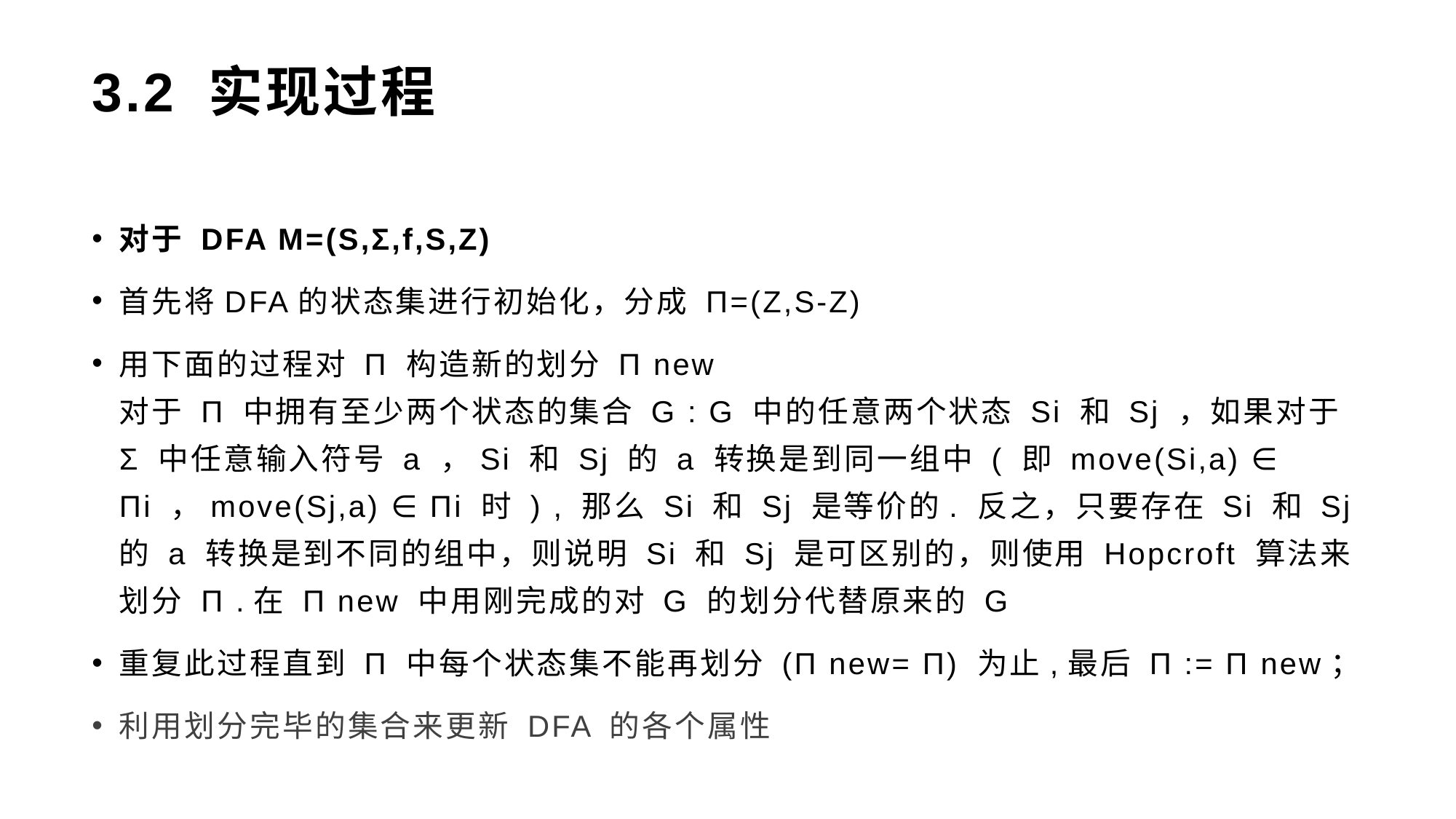

# 3.2 实现过程
对于 DFA M=(S,Σ,f,S,Z)
首先将DFA的状态集进行初始化，分成 Π=(Z,S-Z)
用下面的过程对 Π 构造新的划分 Π new
对于 Π 中拥有至少两个状态的集合 G : G 中的任意两个状态 Si 和 Sj ，如果对于 Σ 中任意输入符号 a ，Si 和 Sj 的 a 转换是到同一组中 ( 即 move(Si,a) ∈ Πi ，move(Sj,a) ∈ Πi 时 ) , 那么 Si 和 Sj 是等价的. 反之，只要存在 Si 和 Sj 的 a 转换是到不同的组中，则说明 Si 和 Sj 是可区别的，则使用 Hopcroft 算法来划分 Π .在 Π new 中用刚完成的对 G 的划分代替原来的 G
重复此过程直到 Π 中每个状态集不能再划分 (Π new= Π) 为止,最后 Π := Π new；
利用划分完毕的集合来更新 DFA 的各个属性